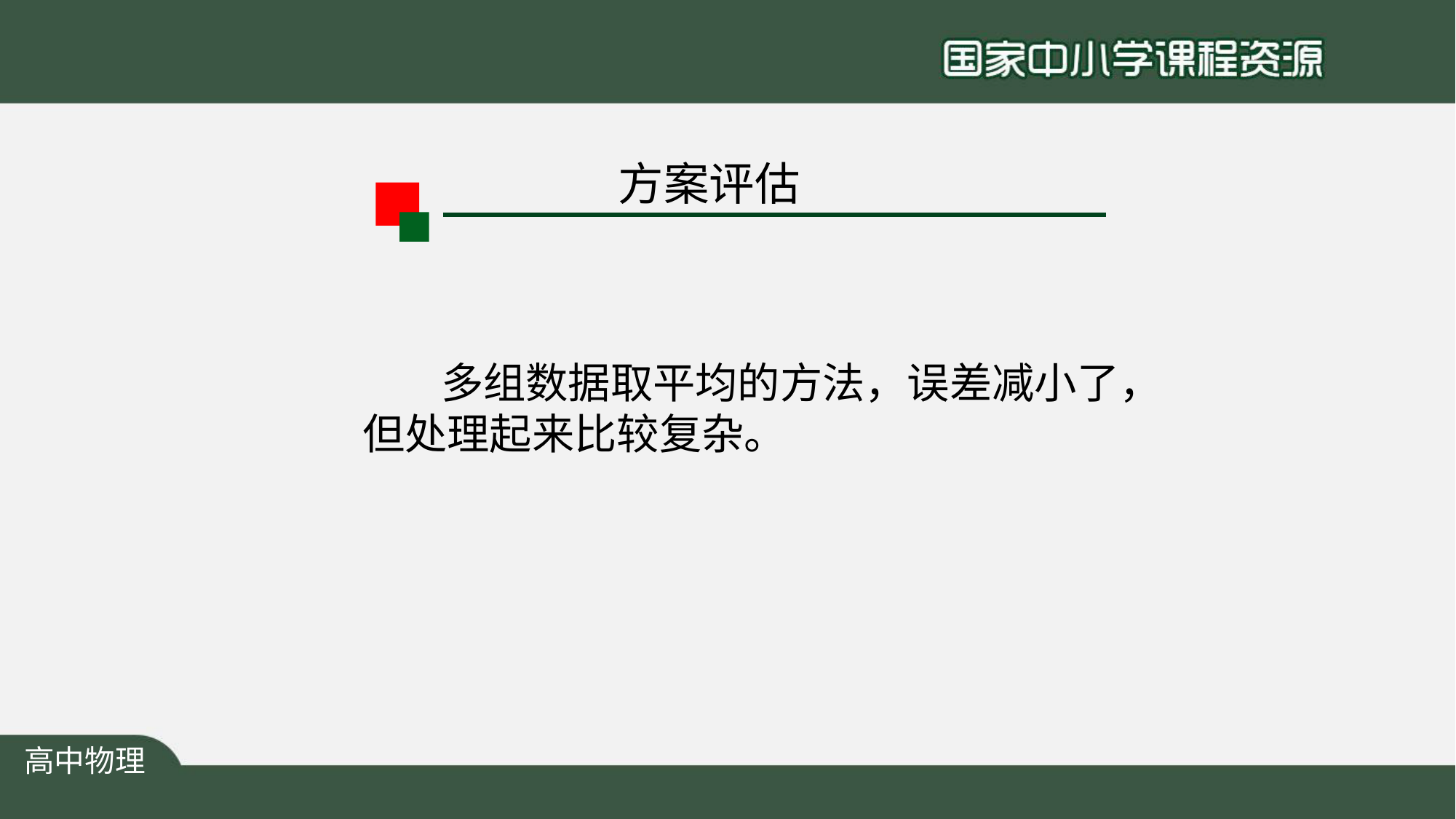

方案评估

多组数据取平均的方法，误差减小了， 但处理起来比较复杂。
高中物理